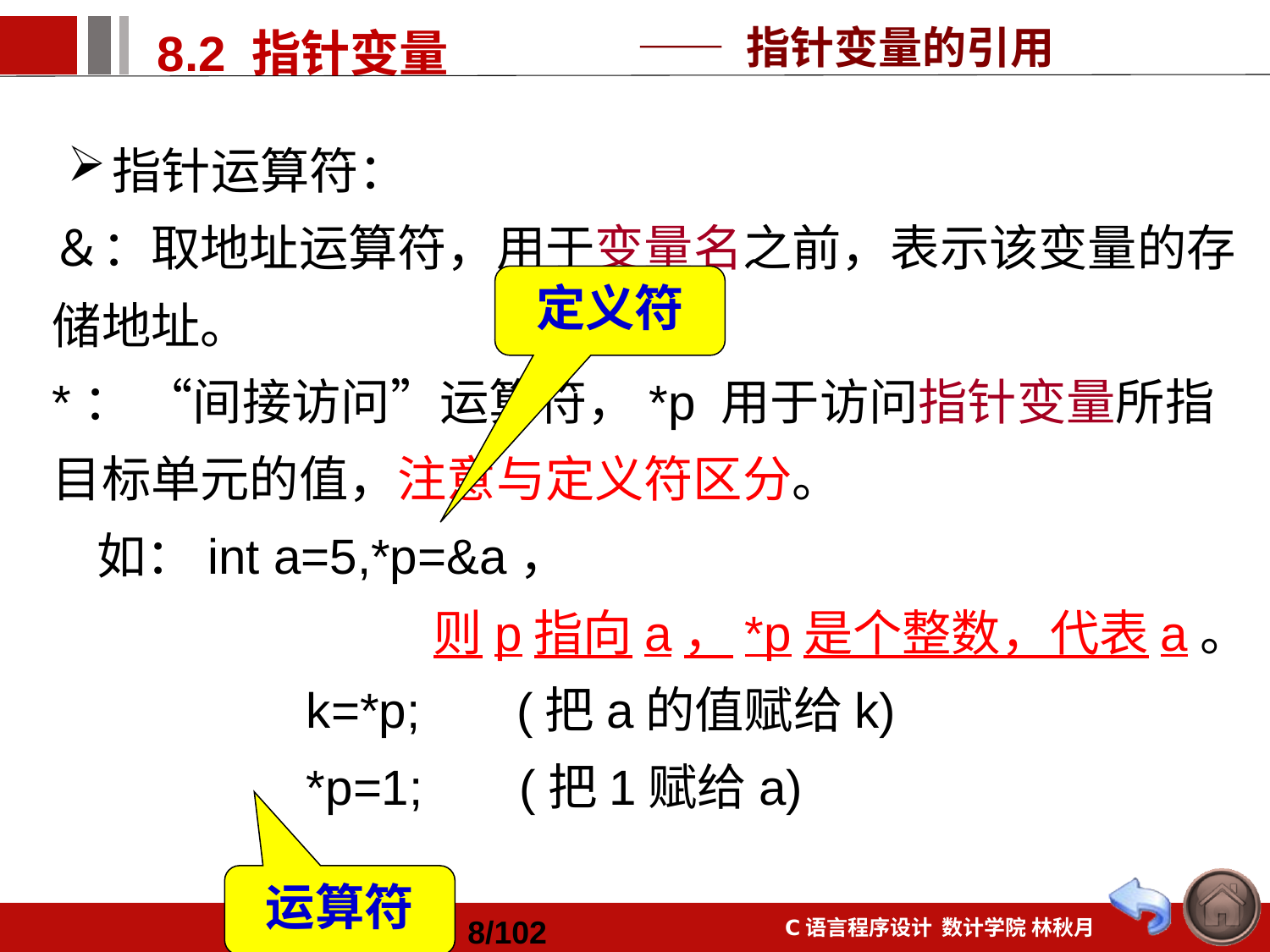

—— 指针变量的引用
指针运算符：
＆：取地址运算符，用于变量名之前，表示该变量的存储地址。
*： “间接访问”运算符，*p 用于访问指针变量所指目标单元的值，注意与定义符区分。
   如：int a=5,*p=&a，
			则p指向a，*p是个整数，代表a。
  		k=*p;       (把a的值赋给k)
  		*p=1;       (把1赋给a)
定义符
运算符